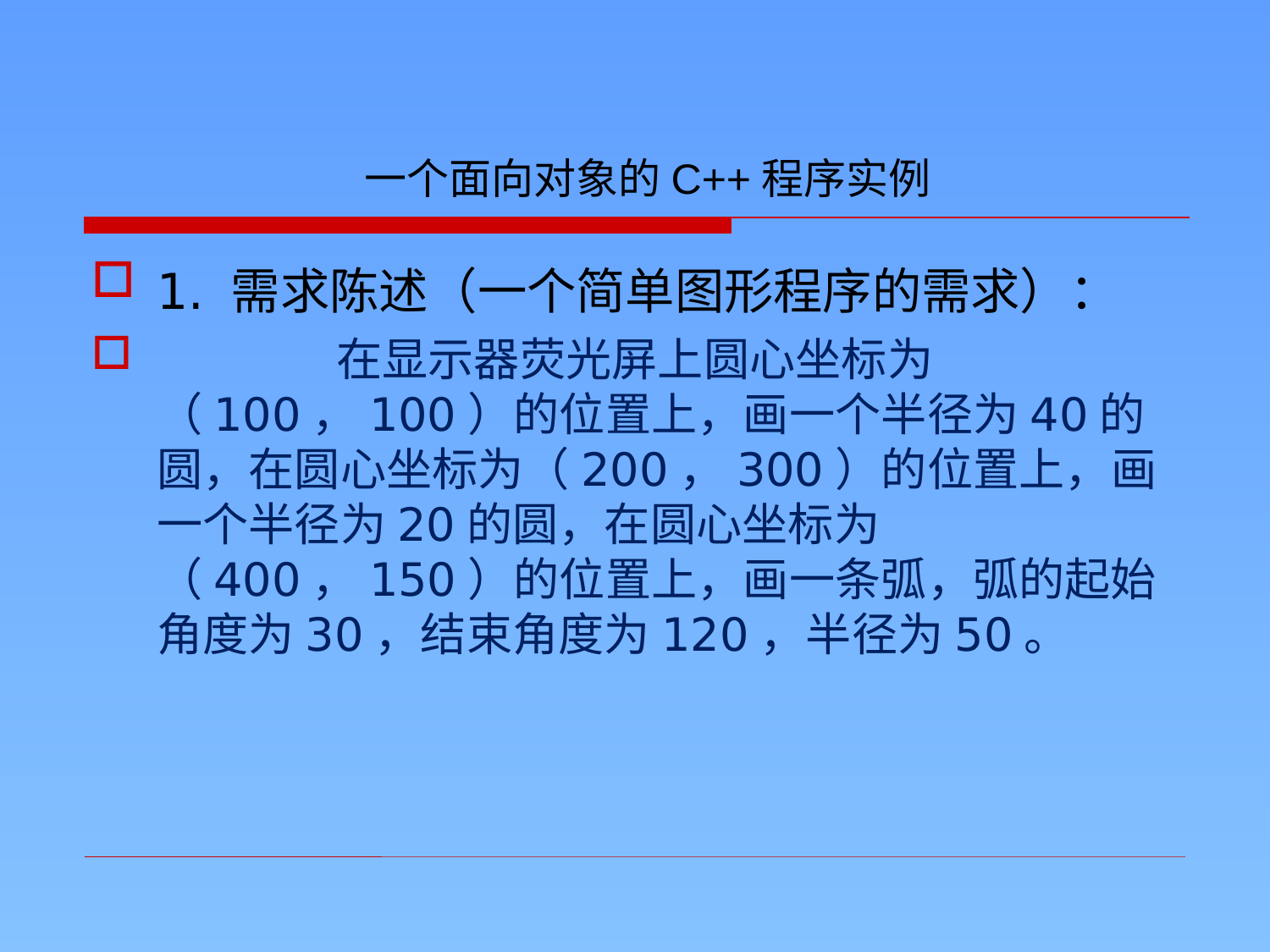

一个面向对象的C++程序实例
1. 需求陈述（一个简单图形程序的需求）：
	    在显示器荧光屏上圆心坐标为（100，100）的位置上，画一个半径为40的圆，在圆心坐标为（200，300）的位置上，画一个半径为20的圆，在圆心坐标为（400，150）的位置上，画一条弧，弧的起始角度为30，结束角度为120，半径为50。